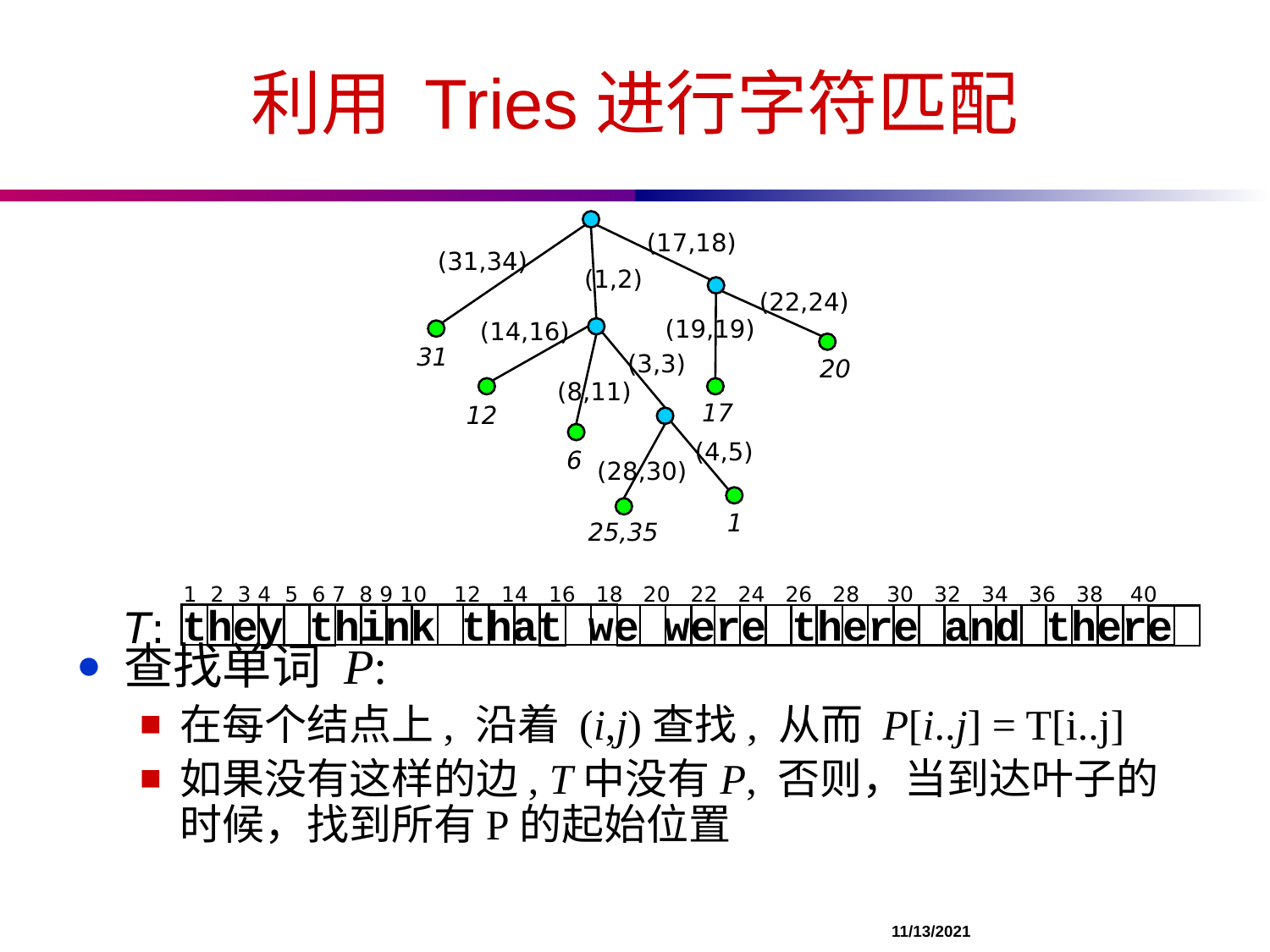

# 利用 Tries进行字符匹配

(17,18)
(31,34)
(1,2)

(22,24)
(19,19)
(14,16)

31
(3,3)
20
(8,11)

17
12

(4,5)
6
(28,30)

1
25,35
1  2  3 4  5  6 7  8 9 10    12   14   16   18   20   22   24   26   28    30   32   34   36   38    40
they think that we were there and there

T:
查找单词 P:
在每个结点上, 沿着 (i,j)查找, 从而 P[i..j] = T[i..j]
如果没有这样的边, T中没有P, 否则，当到达叶子的时候，找到所有P的起始位置

		 				            11/13/2021